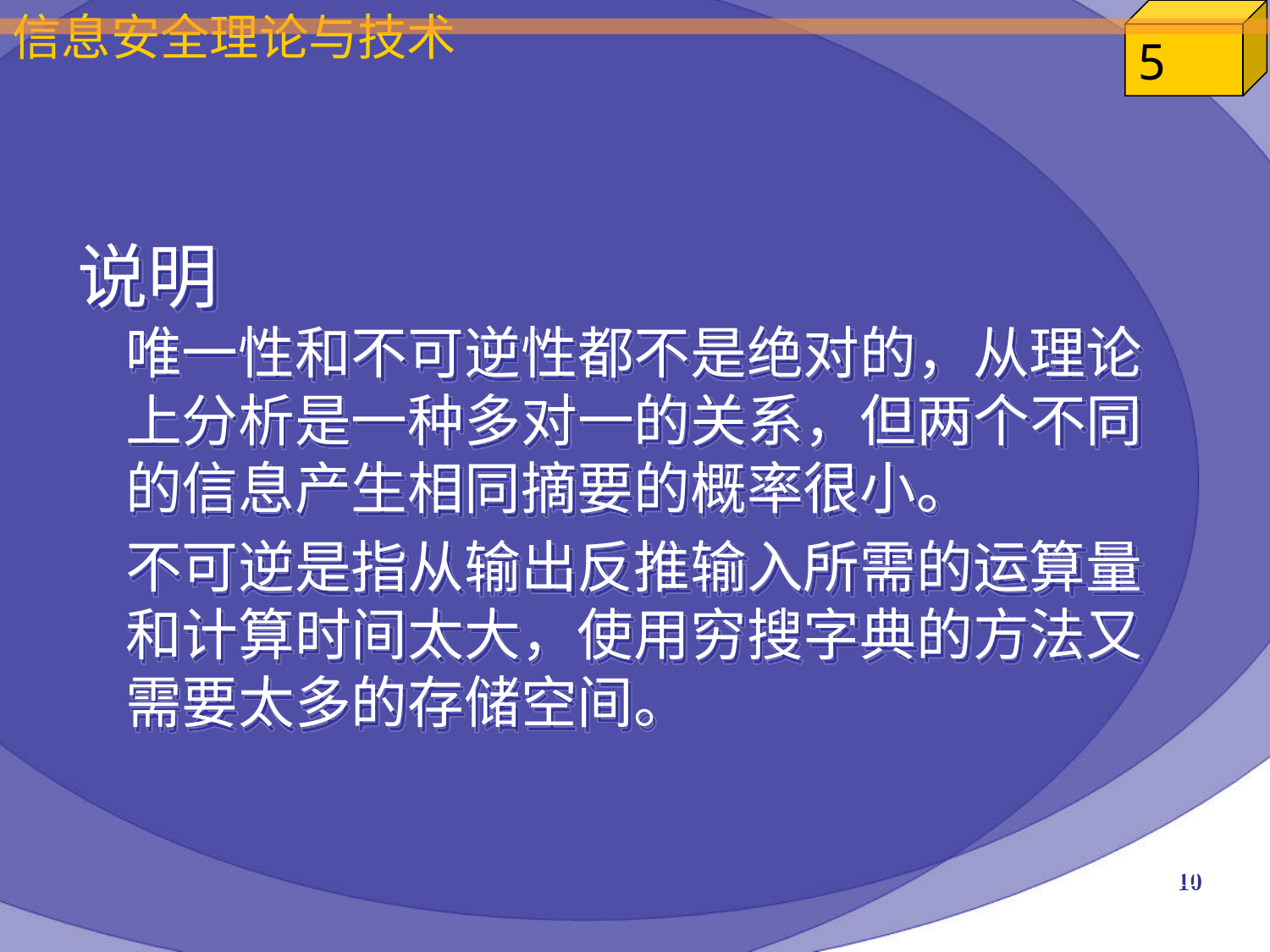

说明
唯一性和不可逆性都不是绝对的，从理论上分析是一种多对一的关系，但两个不同的信息产生相同摘要的概率很小。
	不可逆是指从输出反推输入所需的运算量和计算时间太大，使用穷搜字典的方法又需要太多的存储空间。
10